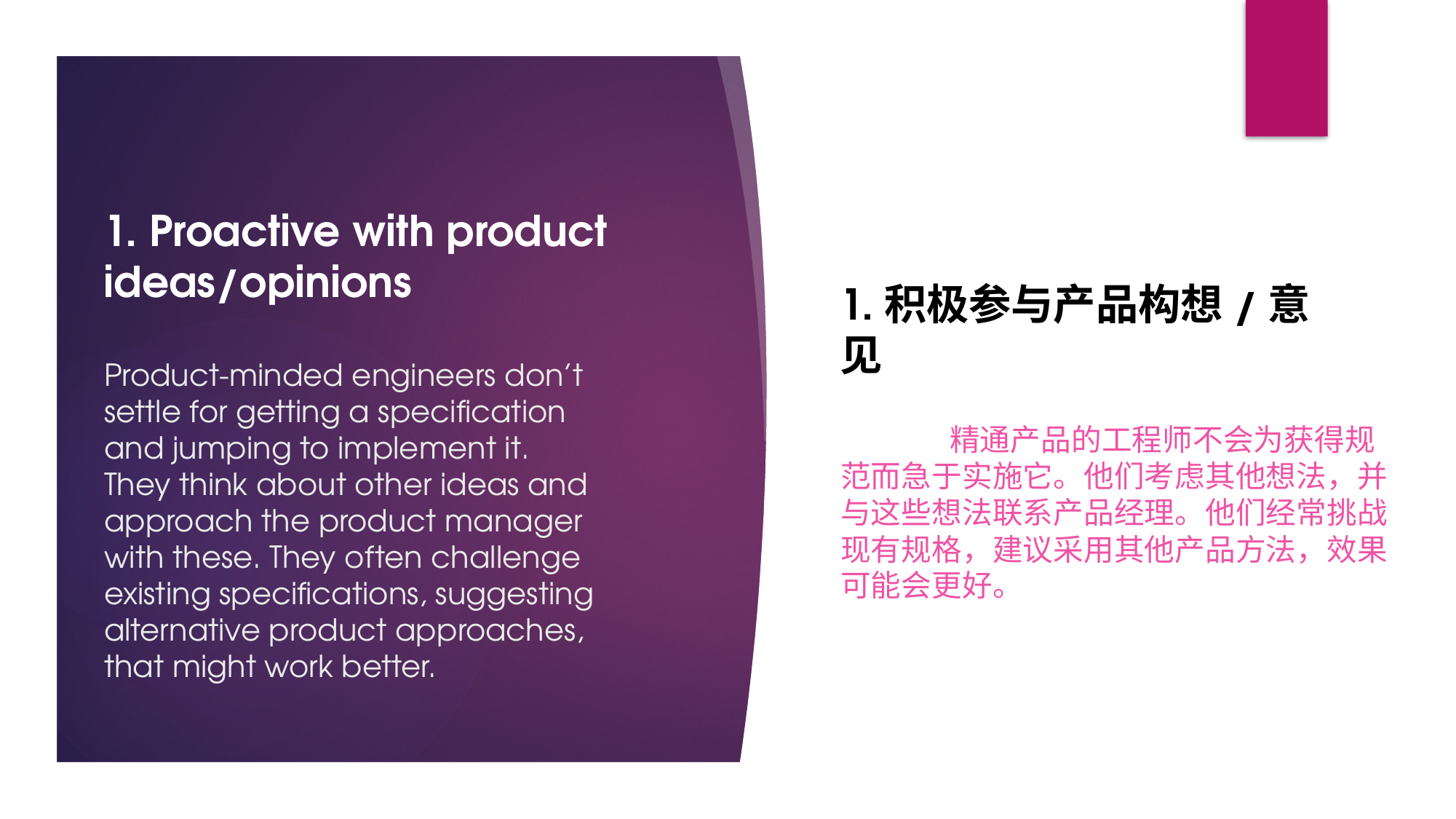

1. Proactive with product ideas/opinions

1.积极参与产品构想/意见

# Product-minded engineers don’t settle for getting a specification and jumping to implement it. They think about other ideas and approach the product manager with these. They often challenge existing specifications, suggesting alternative product approaches, that might work better.
  	精通产品的工程师不会为获得规范而急于实施它。他们考虑其他想法，并与这些想法联系产品经理。他们经常挑战现有规格，建议采用其他产品方法，效果可能会更好。